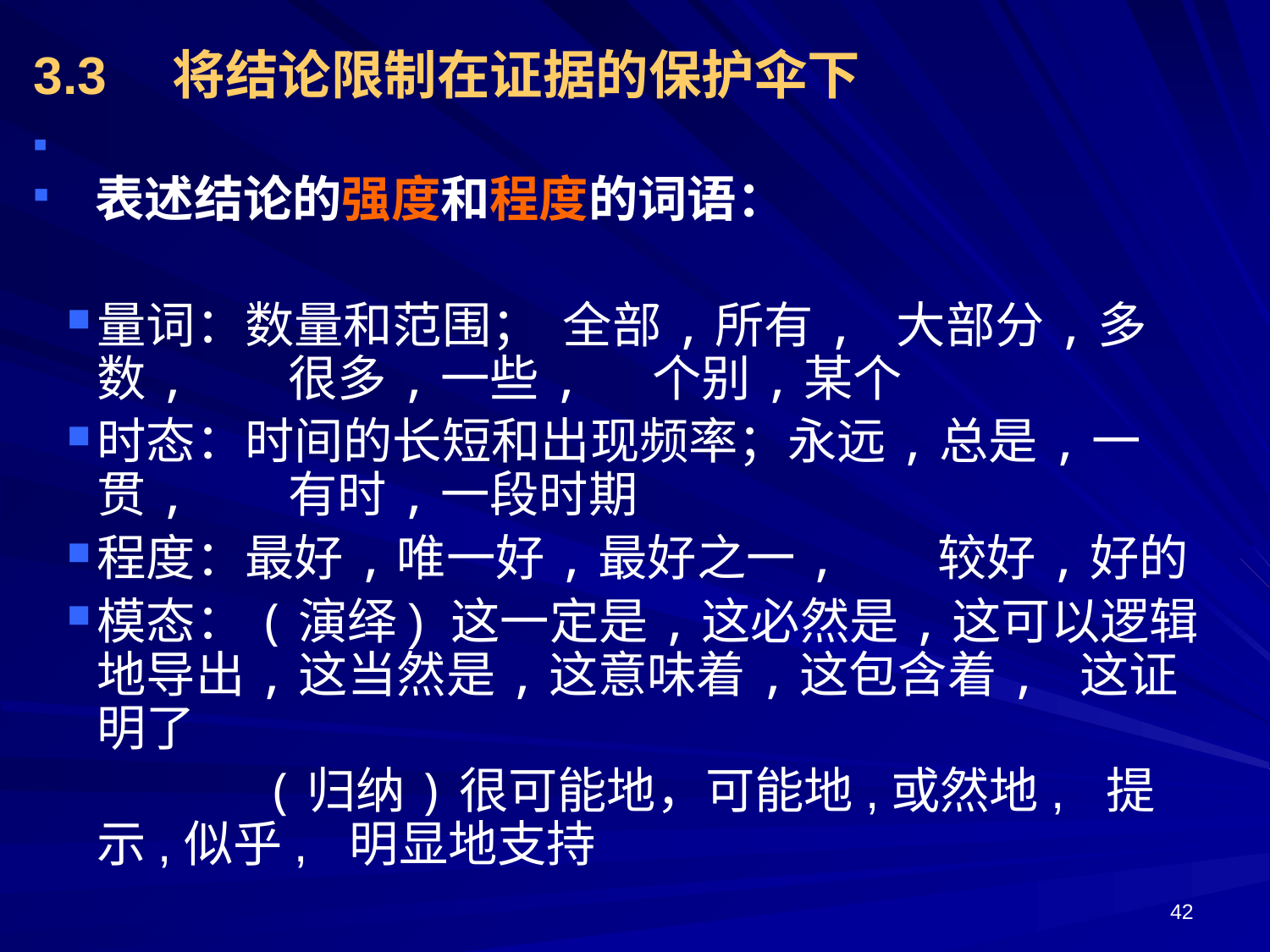

3.3　将结论限制在证据的保护伞下

　表述结论的强度和程度的词语：

量词：数量和范围；  全部,所有, 大部分,多数,   很多,一些,  个别,某个
时态：时间的长短和出现频率；永远,总是,一贯,   有时,一段时期
程度：最好,唯一好,最好之一,   较好,好的
模态：(演绎) 这一定是,这必然是,这可以逻辑地导出,这当然是,这意味着,这包含着, 这证明了
	   (归纳)很可能地，可能地,或然地, 提示,似乎, 明显地支持
42